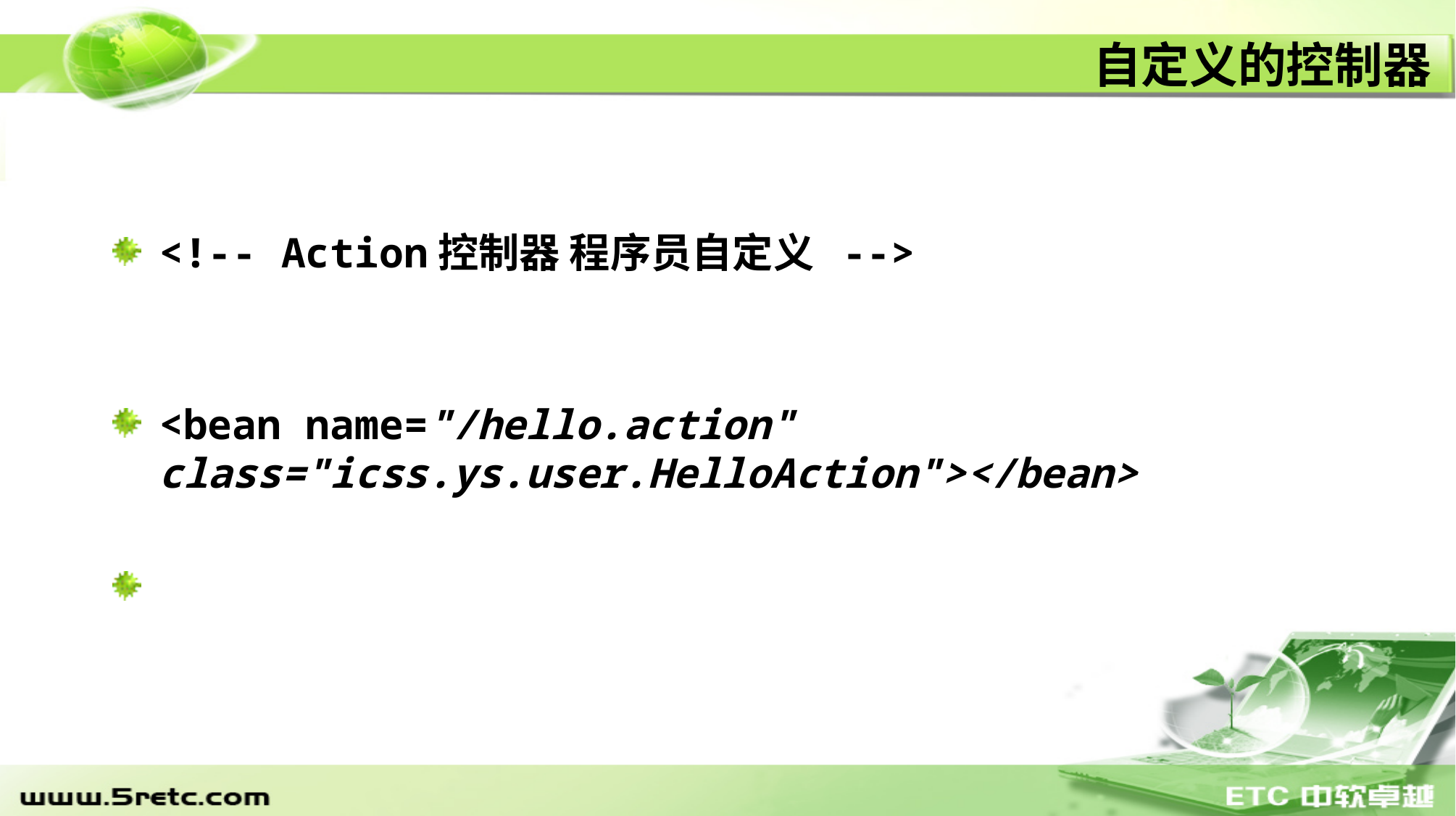

# 自定义的控制器
<!-- Action控制器 程序员自定义  -->

<bean name="/hello.action" class="icss.ys.user.HelloAction"></bean>